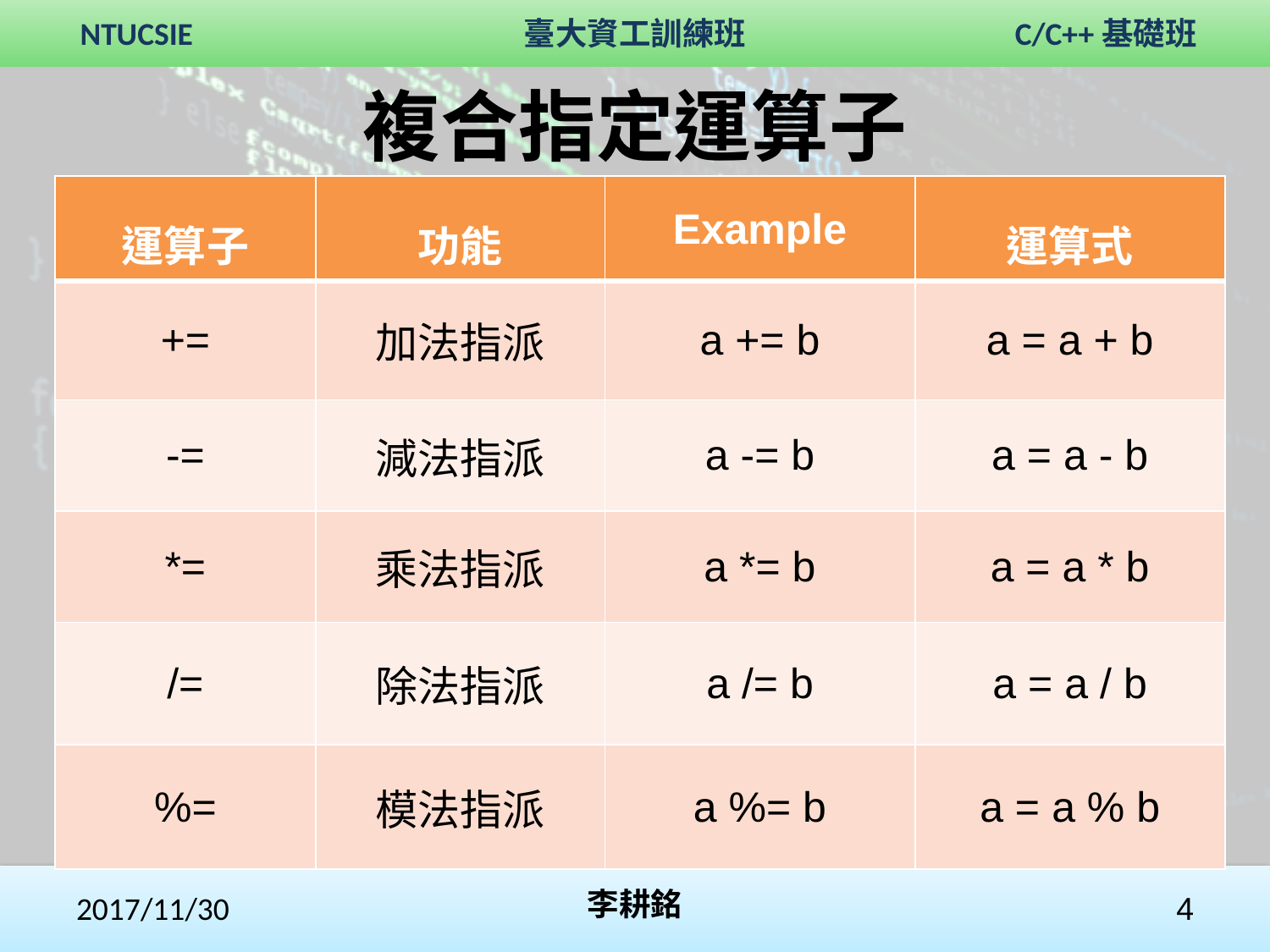

# 複合指定運算子
| 運算子 | 功能 | Example | 運算式 |
| --- | --- | --- | --- |
| += | 加法指派 | a += b | a = a + b |
| -= | 減法指派 | a -= b | a = a - b |
| \*= | 乘法指派 | a \*= b | a = a \* b |
| /= | 除法指派 | a /= b | a = a / b |
| %= | 模法指派 | a %= b | a = a % b |
2017/11/30
李耕銘
4